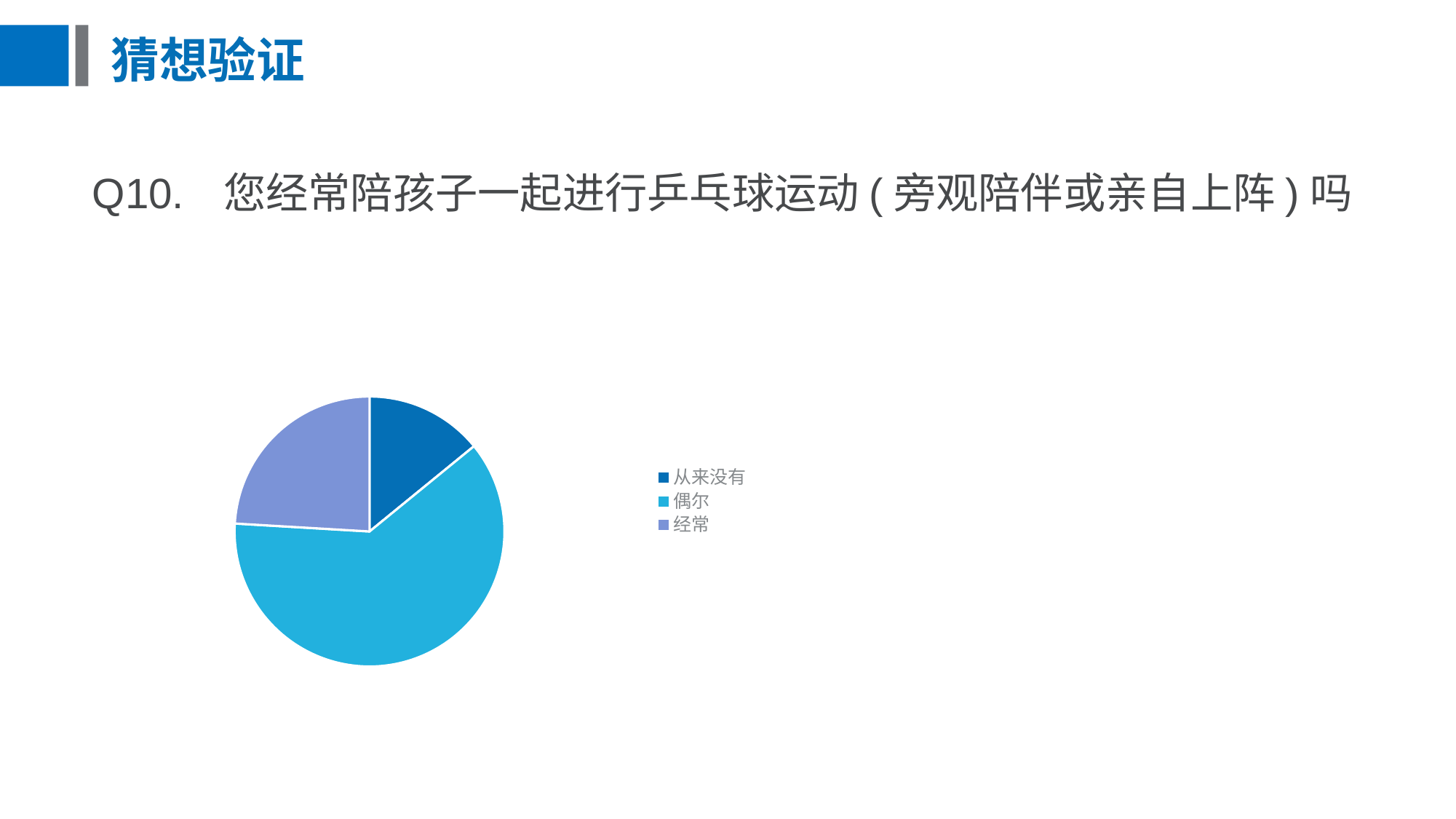

# 猜想验证
Q10.	 您经常陪孩子一起进行乒乓球运动(旁观陪伴或亲自上阵)吗

### Chart

| Category | 选项分布 |
|---|---|
| 从来没有 | 34.0 |
| 偶尔 | 149.0 |
| 经常 | 58.0 |